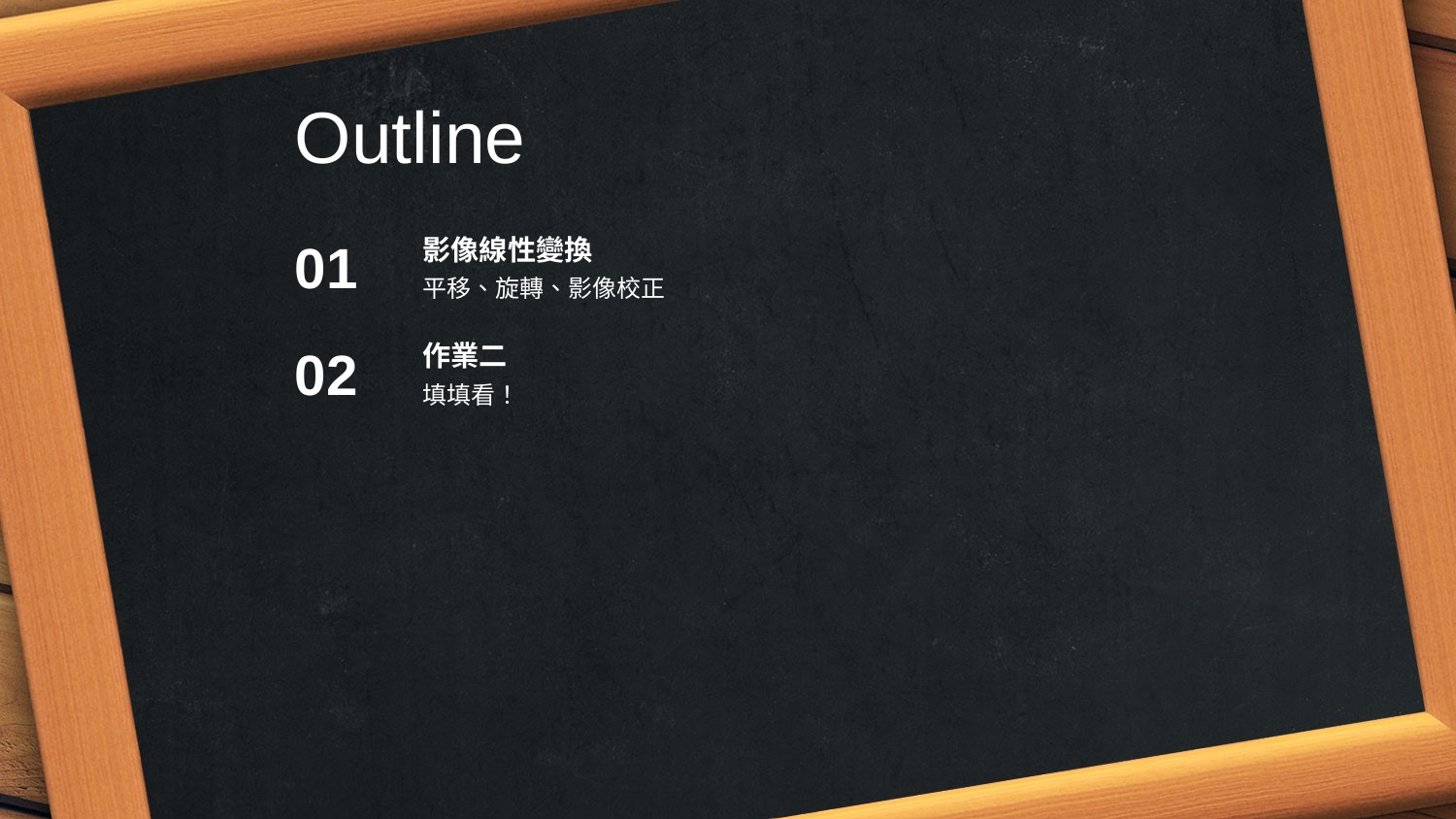

Outline
影像線性變換
平移、旋轉、影像校正
01
作業二
填填看！
02